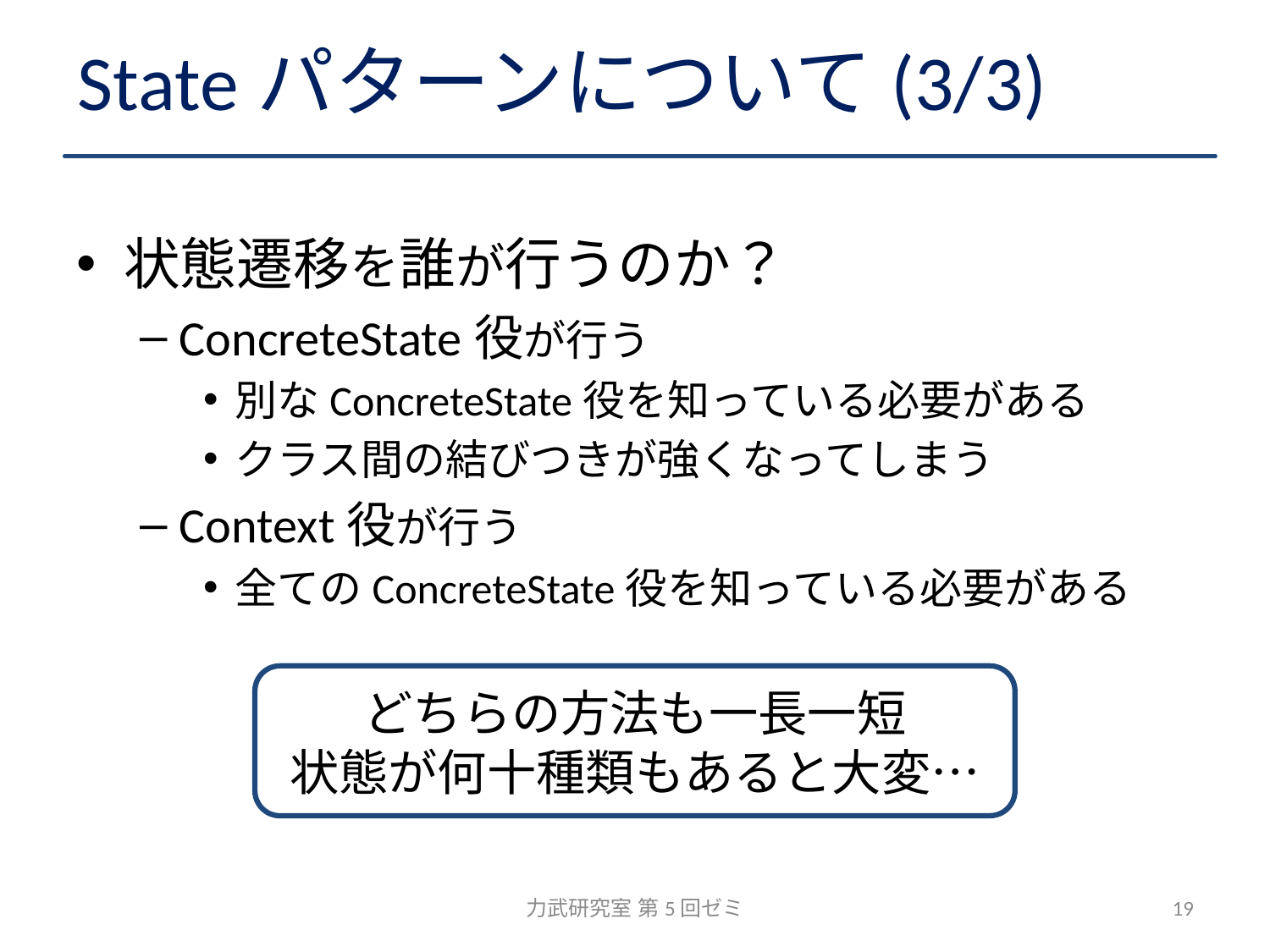

# Stateパターンについて(3/3)
状態遷移を誰が行うのか？
ConcreteState役が行う
別なConcreteState役を知っている必要がある
クラス間の結びつきが強くなってしまう
Context役が行う
全てのConcreteState役を知っている必要がある

どちらの方法も一長一短
状態が何十種類もあると大変…
力武研究室 第5回ゼミ
19